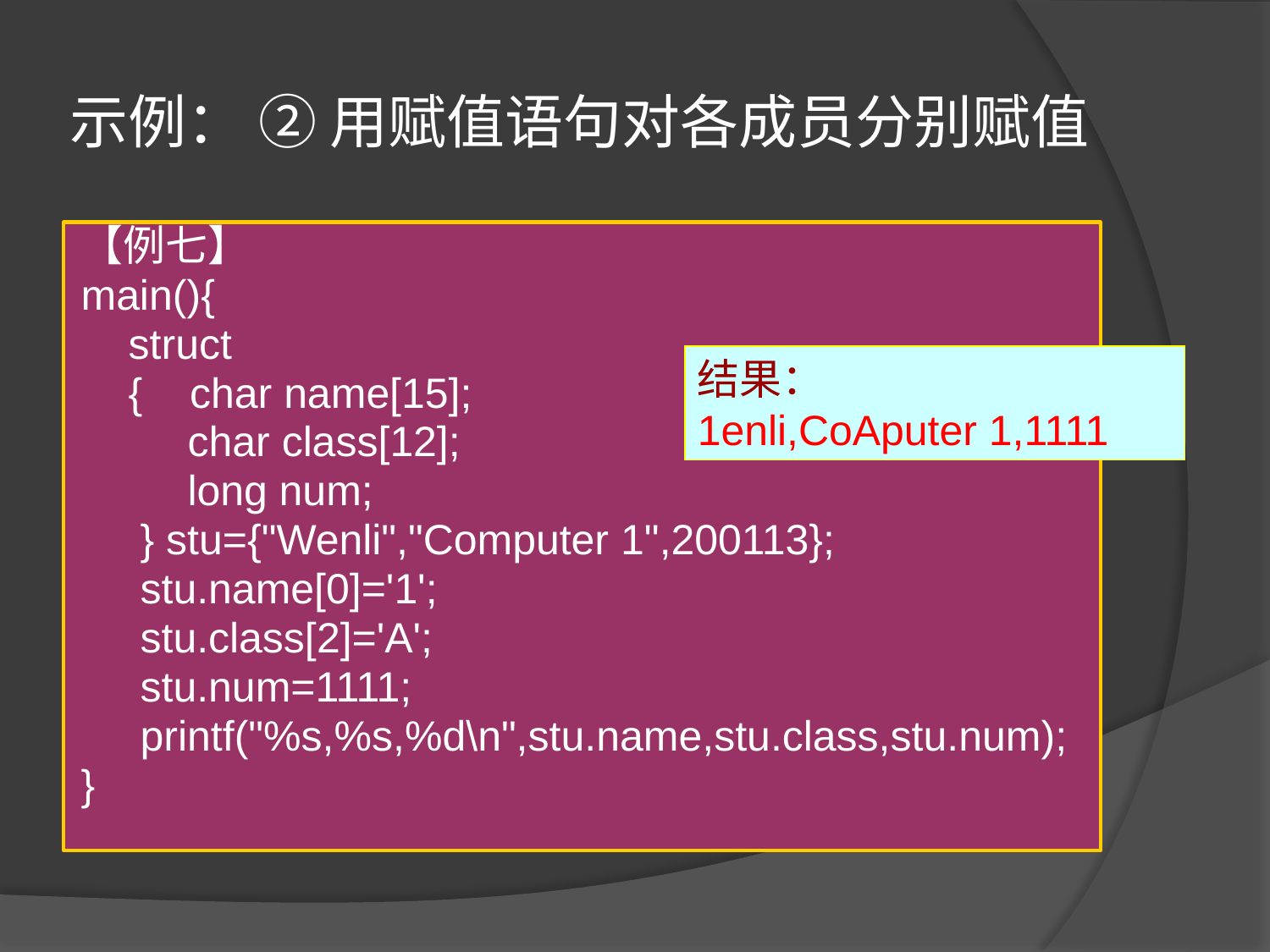

# 示例： ② 用赋值语句对各成员分别赋值
【例七】
main(){
    struct
    {    char name[15];
         char class[12];
         long num;
     } stu={"Wenli","Computer 1",200113};
     stu.name[0]='1';
     stu.class[2]='A';
     stu.num=1111;
     printf("%s,%s,%d\n",stu.name,stu.class,stu.num);
}
结果：
1enli,CoAputer 1,1111